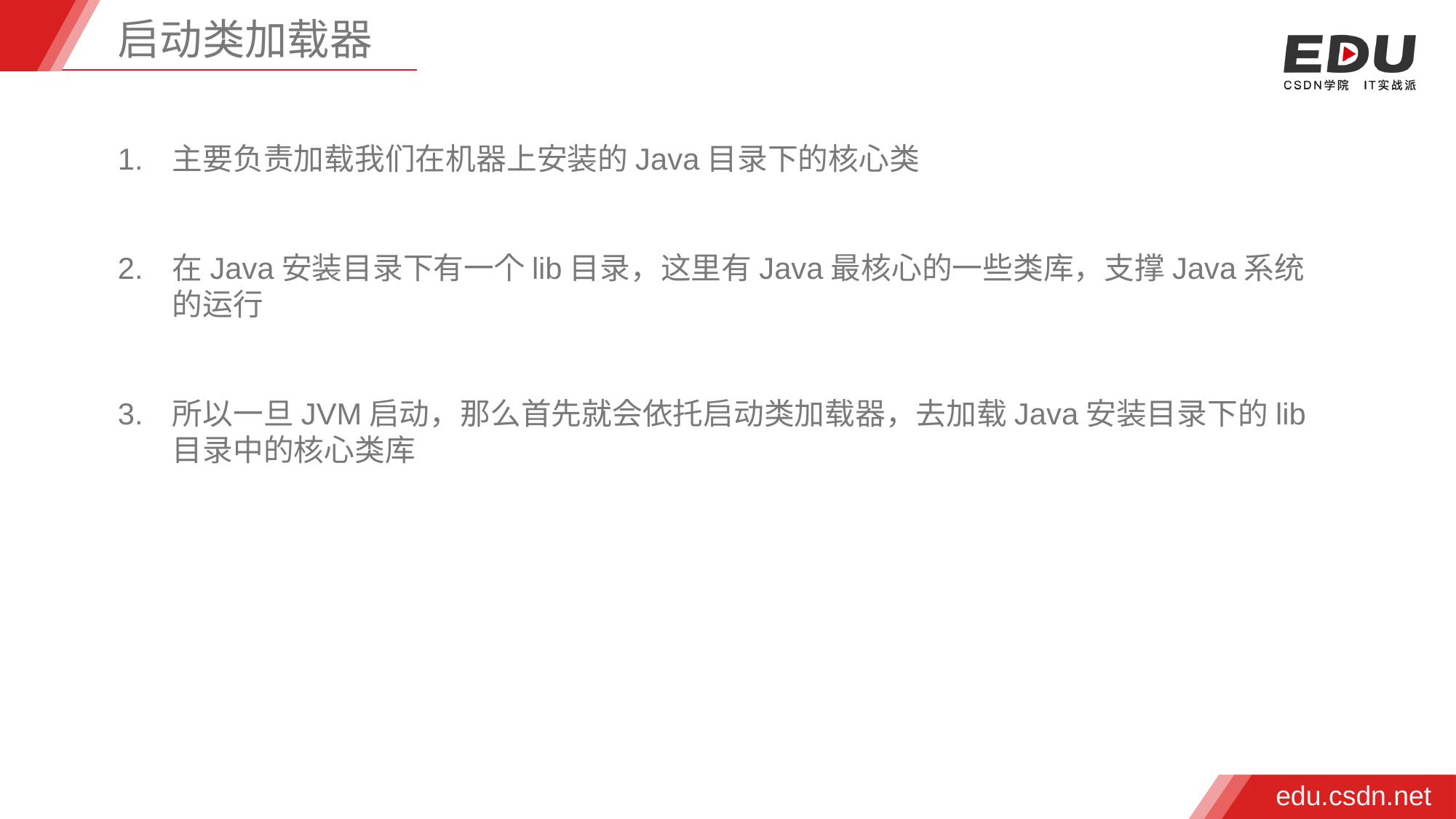

启动类加载器
主要负责加载我们在机器上安装的Java目录下的核心类

在Java安装目录下有一个lib目录，这里有Java最核心的一些类库，支撑Java系统的运行

所以一旦JVM启动，那么首先就会依托启动类加载器，去加载Java安装目录下的lib目录中的核心类库

edu.csdn.net